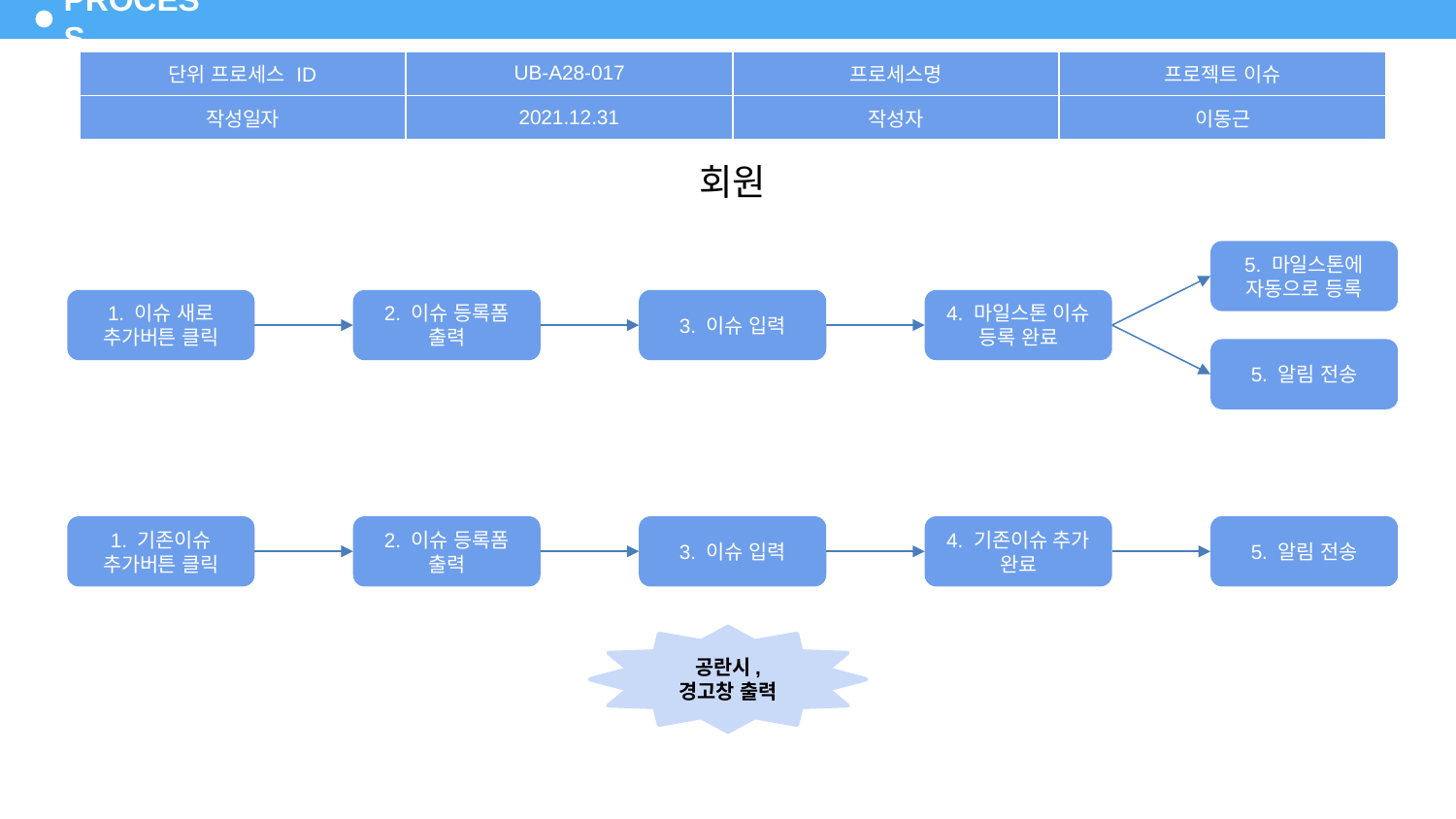

# PROCESS
| 단위 프로세스 ID | UB-A28-017 | 프로세스명 | 프로젝트 이슈 |
| --- | --- | --- | --- |
| 작성일자 | 2021.12.31 | 작성자 | 이동근 |
회원
5. 마일스톤에 자동으로 등록
1. 이슈 새로 추가버튼 클릭
2. 이슈 등록폼 출력
3. 이슈 입력
4. 마일스톤 이슈 등록 완료
5. 알림 전송
1. 기존이슈 추가버튼 클릭
2. 이슈 등록폼 출력
4. 기존이슈 추가 완료
3. 이슈 입력
5. 알림 전송
공란시, 경고창 출력